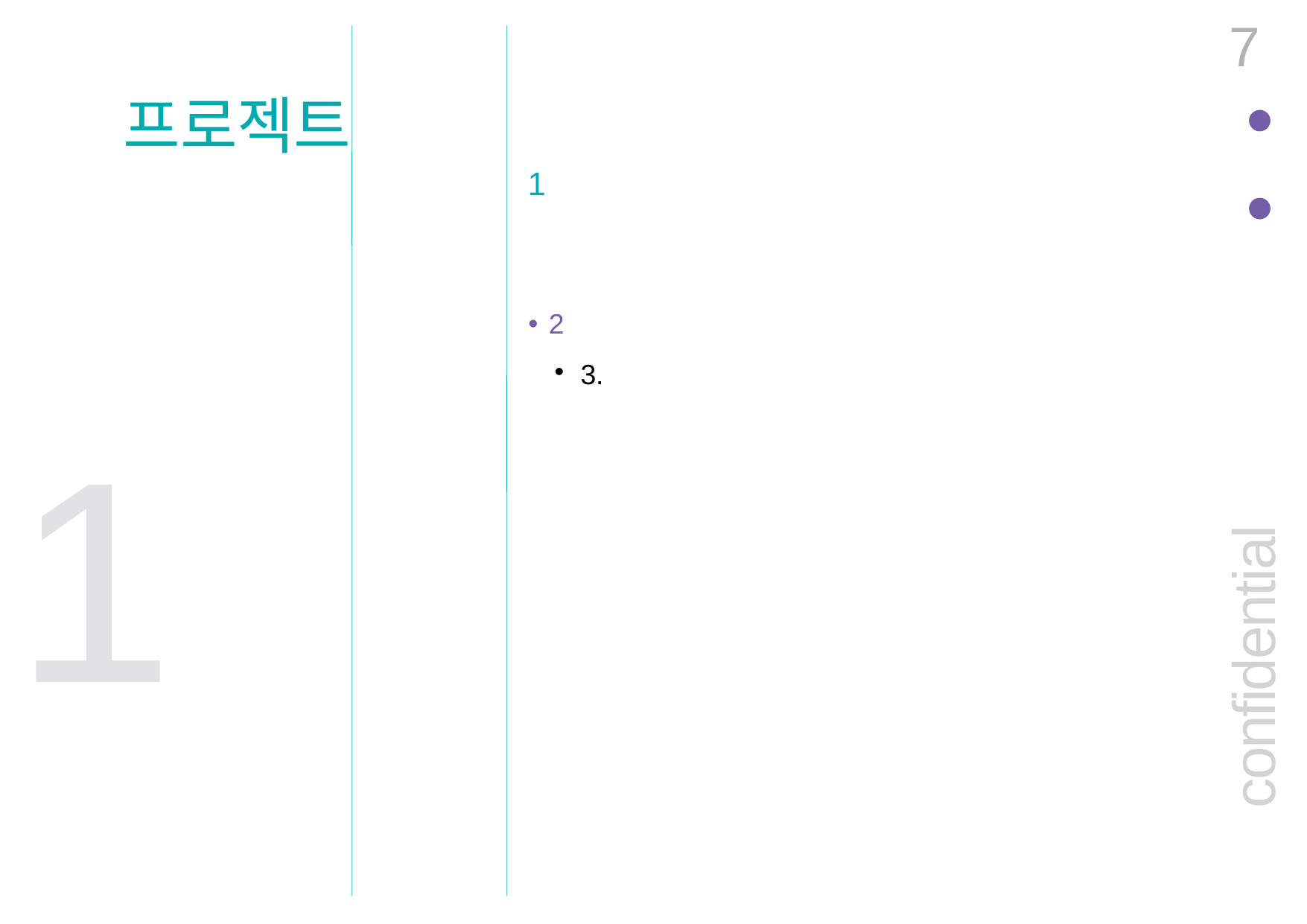

7

프로젝트

1

2
3.
1
confidential